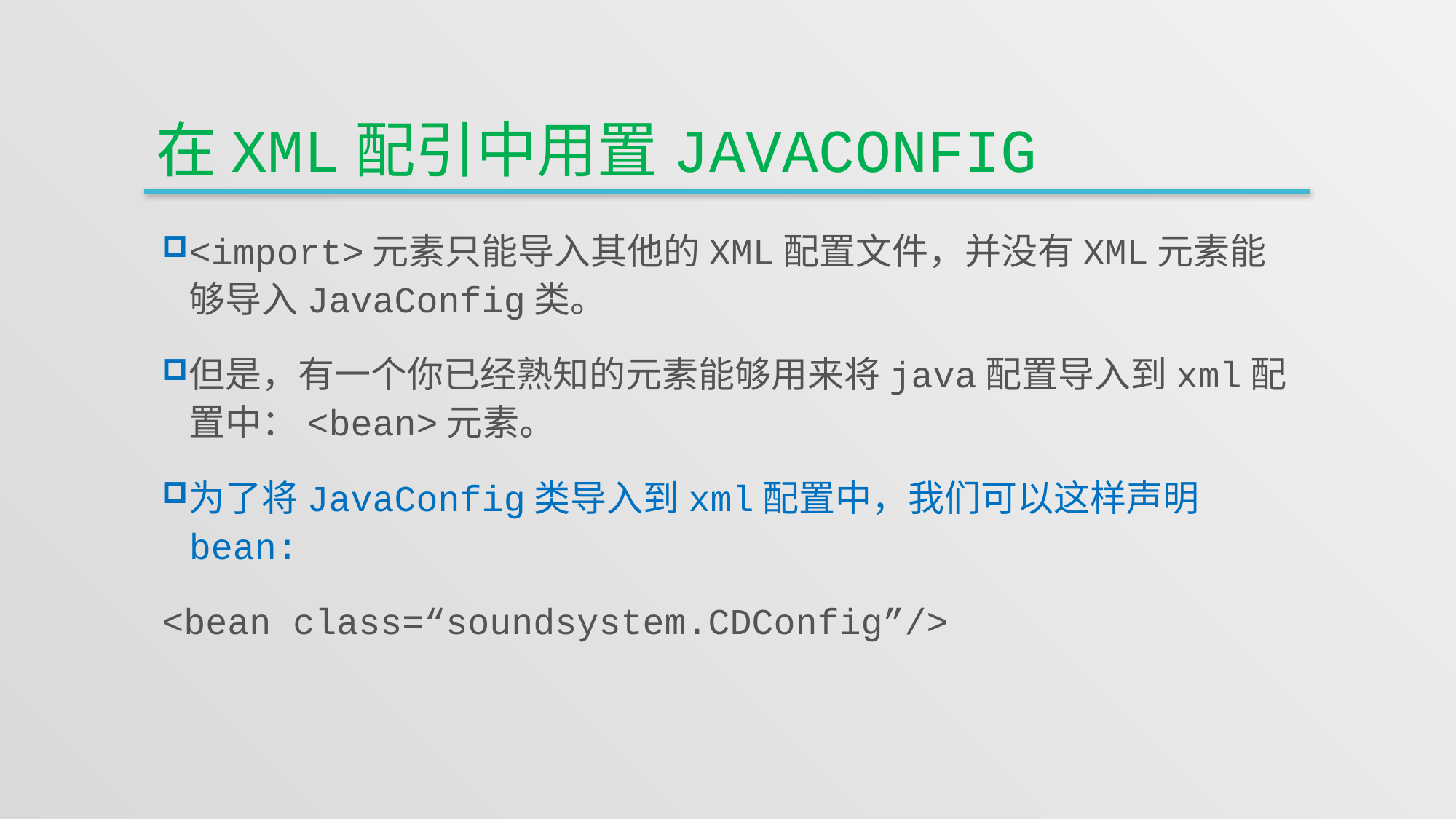

# 在XML配引中用置JavaConfig
<import>元素只能导入其他的XML配置文件，并没有XML元素能够导入JavaConfig类。
但是，有一个你已经熟知的元素能够用来将java配置导入到xml配置中：<bean>元素。
为了将JavaConfig类导入到xml配置中，我们可以这样声明bean:
<bean class=“soundsystem.CDConfig”/>